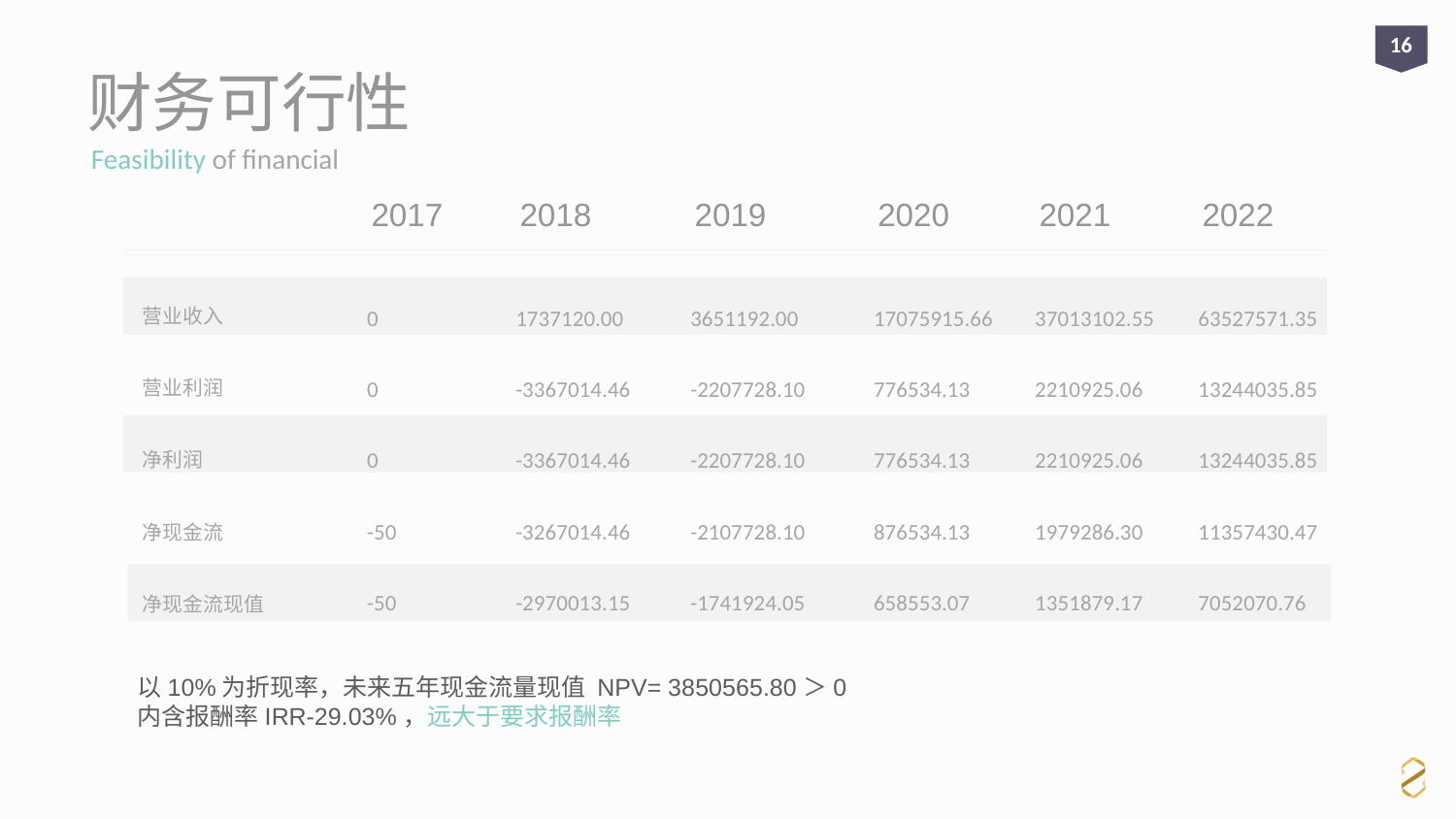

16
# 财务可行性
Feasibility of financial
2017
0
0
0
-50
-50
2018
1737120.00
-3367014.46
-3367014.46
-3267014.46
-2970013.15
2019
3651192.00
-2207728.10
-2207728.10
-2107728.10
-1741924.05
2020
17075915.66
776534.13
776534.13
876534.13
658553.07
2021
37013102.55
2210925.06
2210925.06
1979286.30
1351879.17
2022
63527571.35
13244035.85
13244035.85
11357430.47
7052070.76

营业收入
营业利润
净利润
净现金流
净现金流现值

以10%为折现率，未来五年现金流量现值 NPV= 3850565.80＞0
内含报酬率IRR-29.03%，远大于要求报酬率